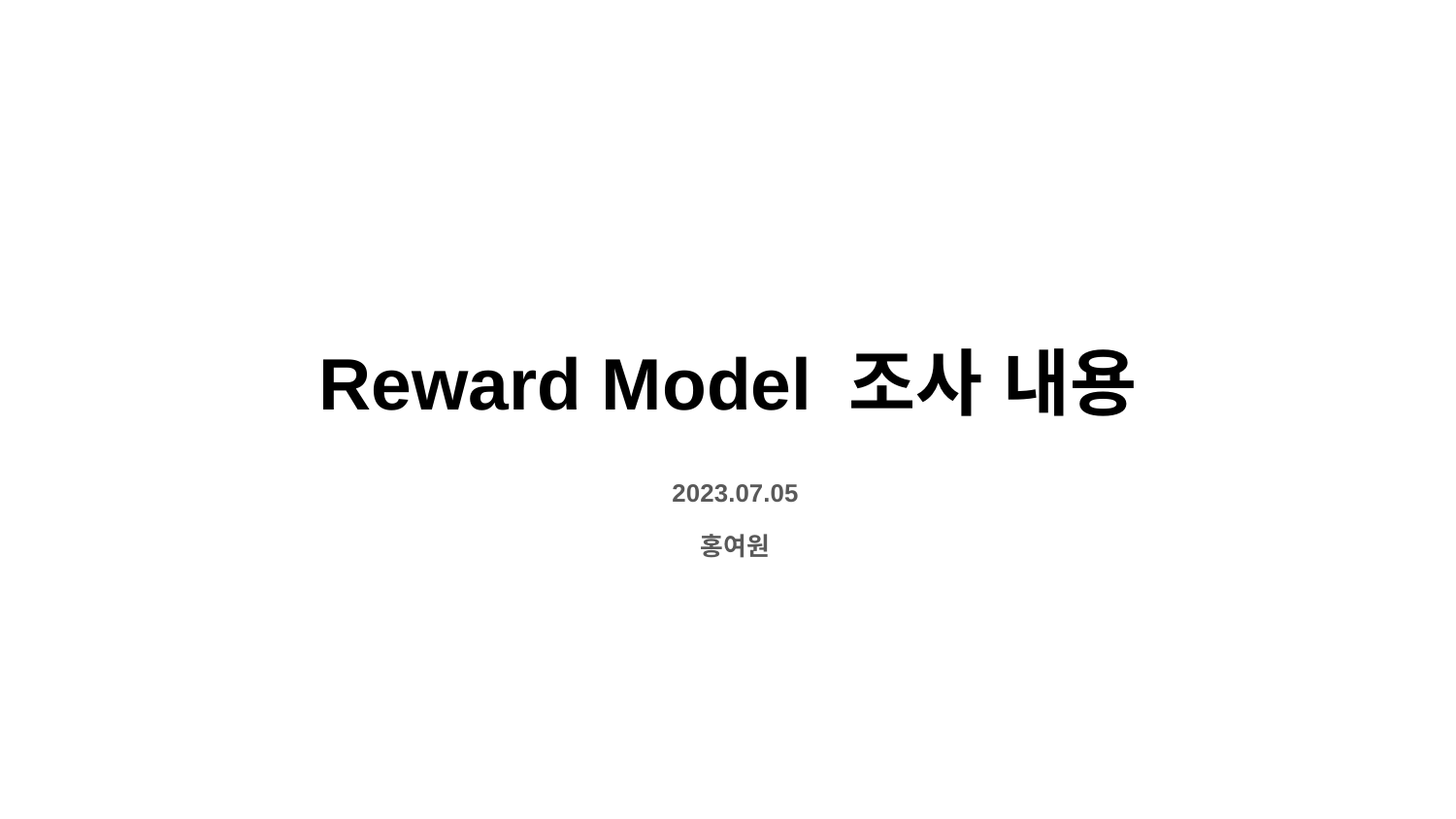

# Reward Model 조사 내용
2023.07.05
홍여원